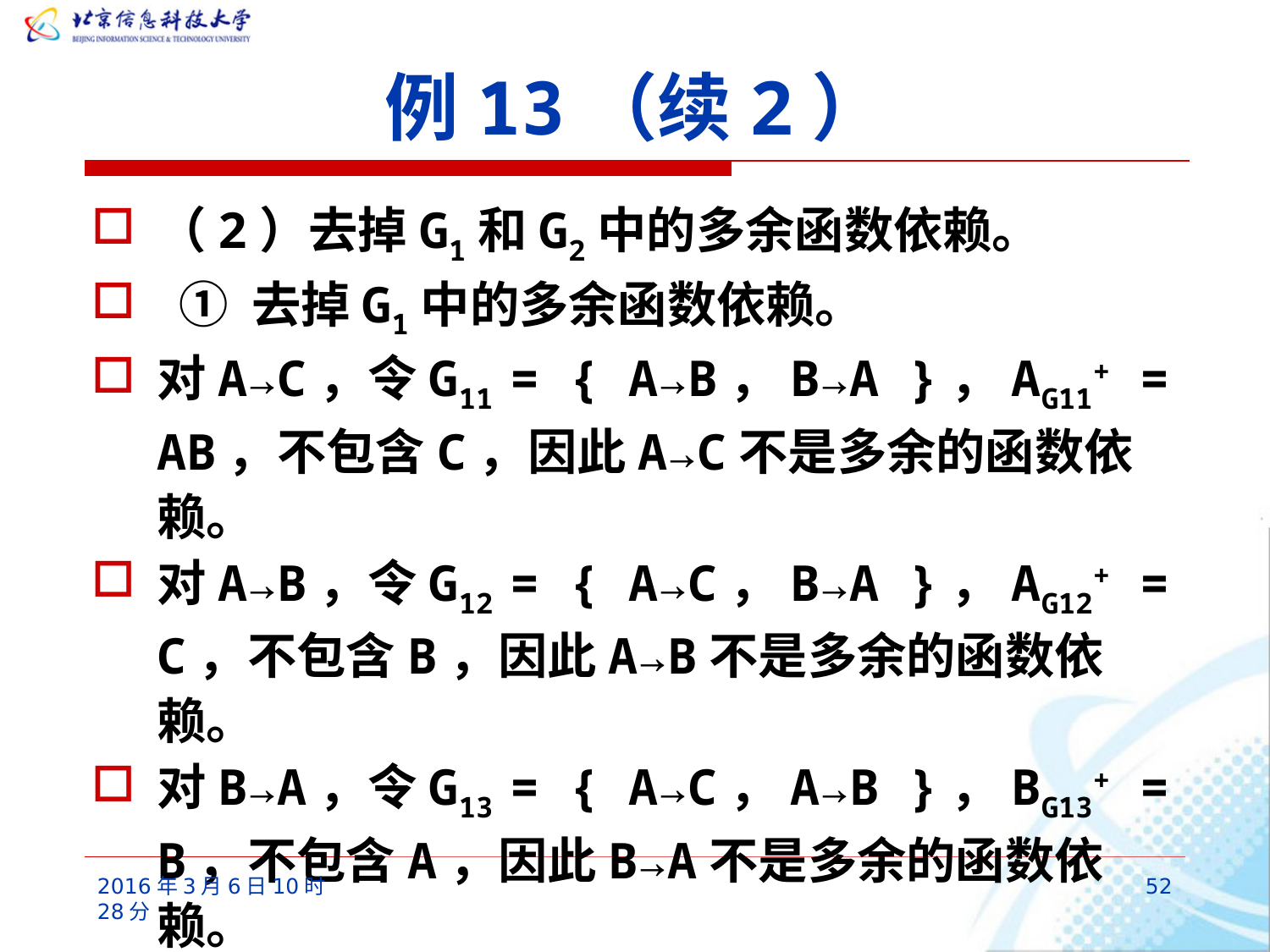

# 例13（续2）
（2）去掉G1和G2中的多余函数依赖。
  ① 去掉G1中的多余函数依赖。
对A→C，令G11 = { A→B，B→A }，AG11+ = AB，不包含C，因此A→C不是多余的函数依赖。
对A→B，令G12 = { A→C，B→A }，AG12+ = C，不包含B，因此A→B不是多余的函数依赖。
对B→A，令G13 = { A→C，A→B }，BG13+ = B，不包含A，因此B→A不是多余的函数依赖。
最终的极小函数依赖集Fmin1 = G1 = { A→C，A→B，B→A }
2016年3月6日10时28分
52